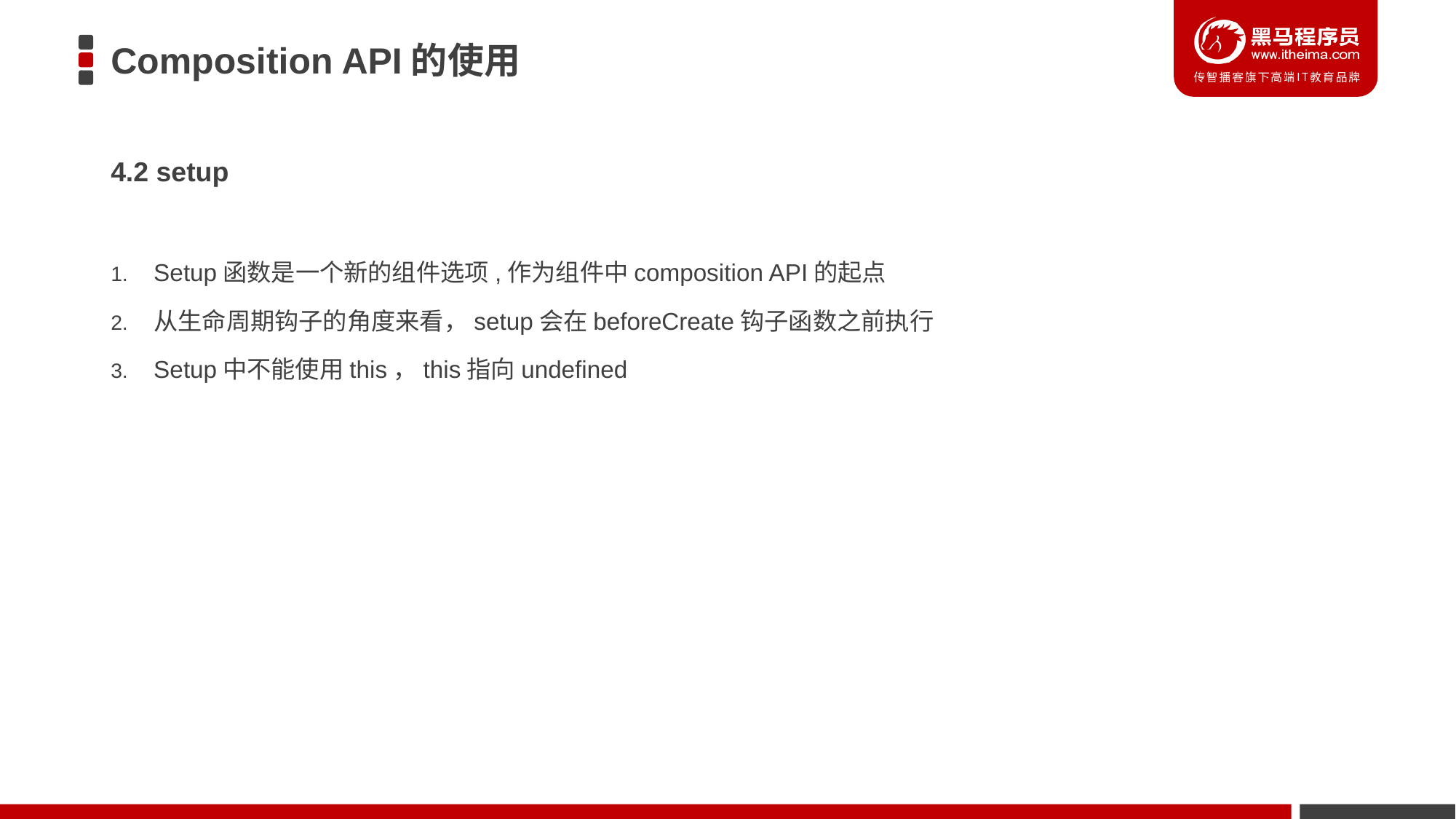

# Composition API的使用
4.2 setup
Setup函数是一个新的组件选项,作为组件中composition API的起点
从生命周期钩子的角度来看，setup会在beforeCreate钩子函数之前执行
Setup中不能使用this，this指向undefined